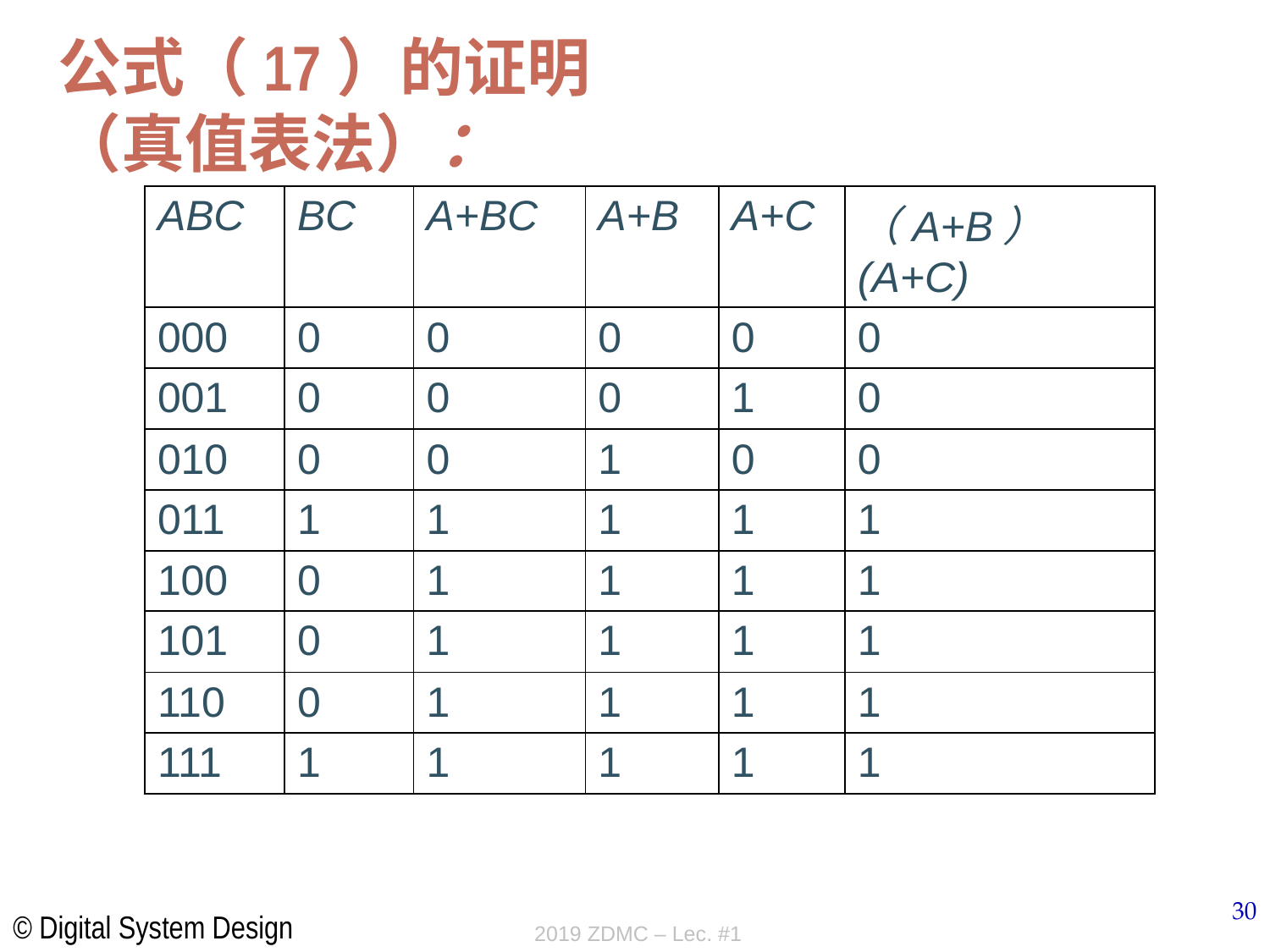

# 公式（17）的证明 （真值表法）：
| ABC | BC | A+BC | A+B | A+C | （A+B）(A+C) |
| --- | --- | --- | --- | --- | --- |
| 000 | 0 | 0 | 0 | 0 | 0 |
| 001 | 0 | 0 | 0 | 1 | 0 |
| 010 | 0 | 0 | 1 | 0 | 0 |
| 011 | 1 | 1 | 1 | 1 | 1 |
| 100 | 0 | 1 | 1 | 1 | 1 |
| 101 | 0 | 1 | 1 | 1 | 1 |
| 110 | 0 | 1 | 1 | 1 | 1 |
| 111 | 1 | 1 | 1 | 1 | 1 |
2019 ZDMC – Lec. #1
30